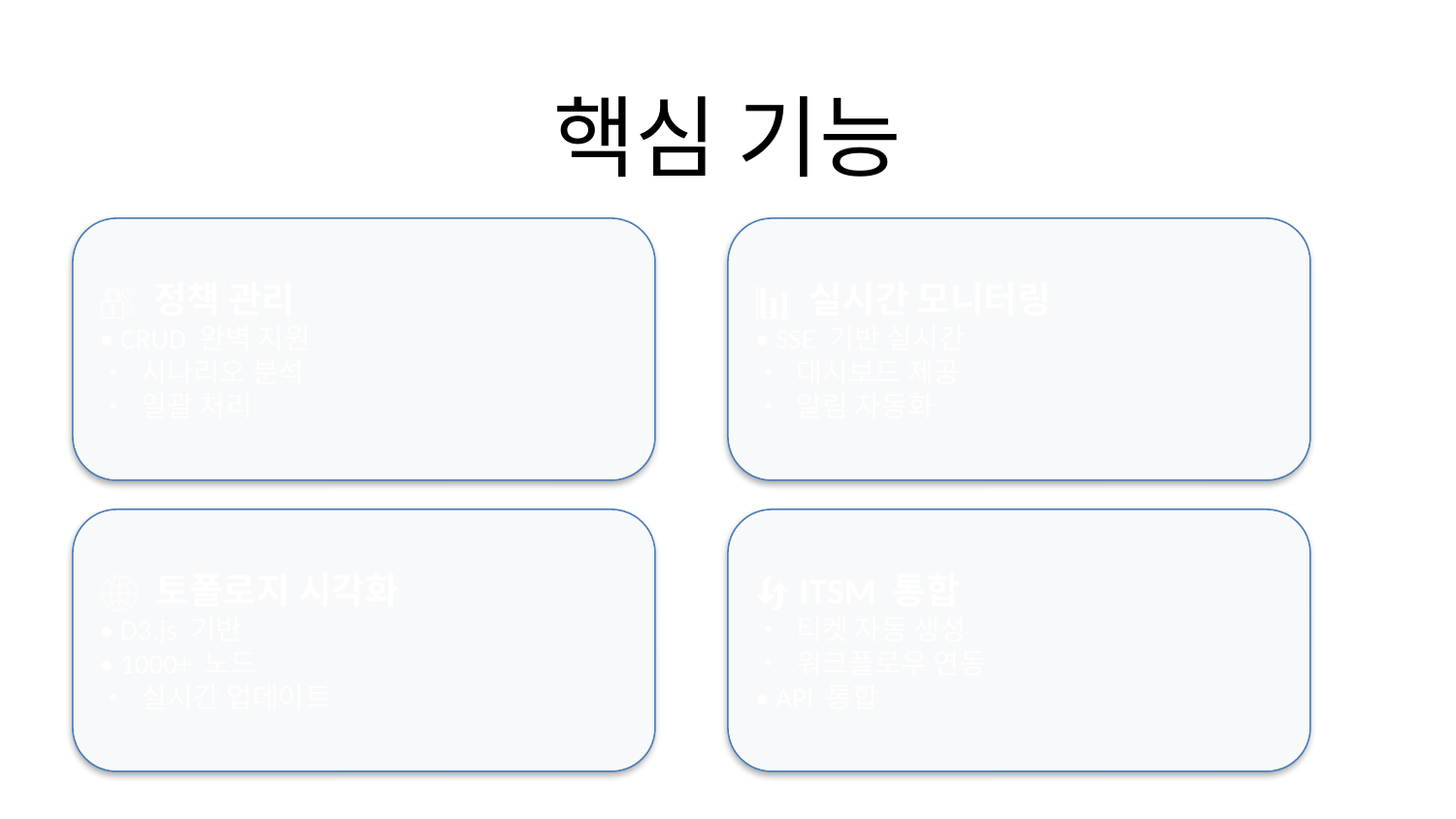

# 핵심 기능
🔐 정책 관리
• CRUD 완벽 지원
• 시나리오 분석
• 일괄 처리
📊 실시간 모니터링
• SSE 기반 실시간
• 대시보드 제공
• 알림 자동화
🌐 토폴로지 시각화
• D3.js 기반
• 1000+ 노드
• 실시간 업데이트
🔄 ITSM 통합
• 티켓 자동 생성
• 워크플로우 연동
• API 통합